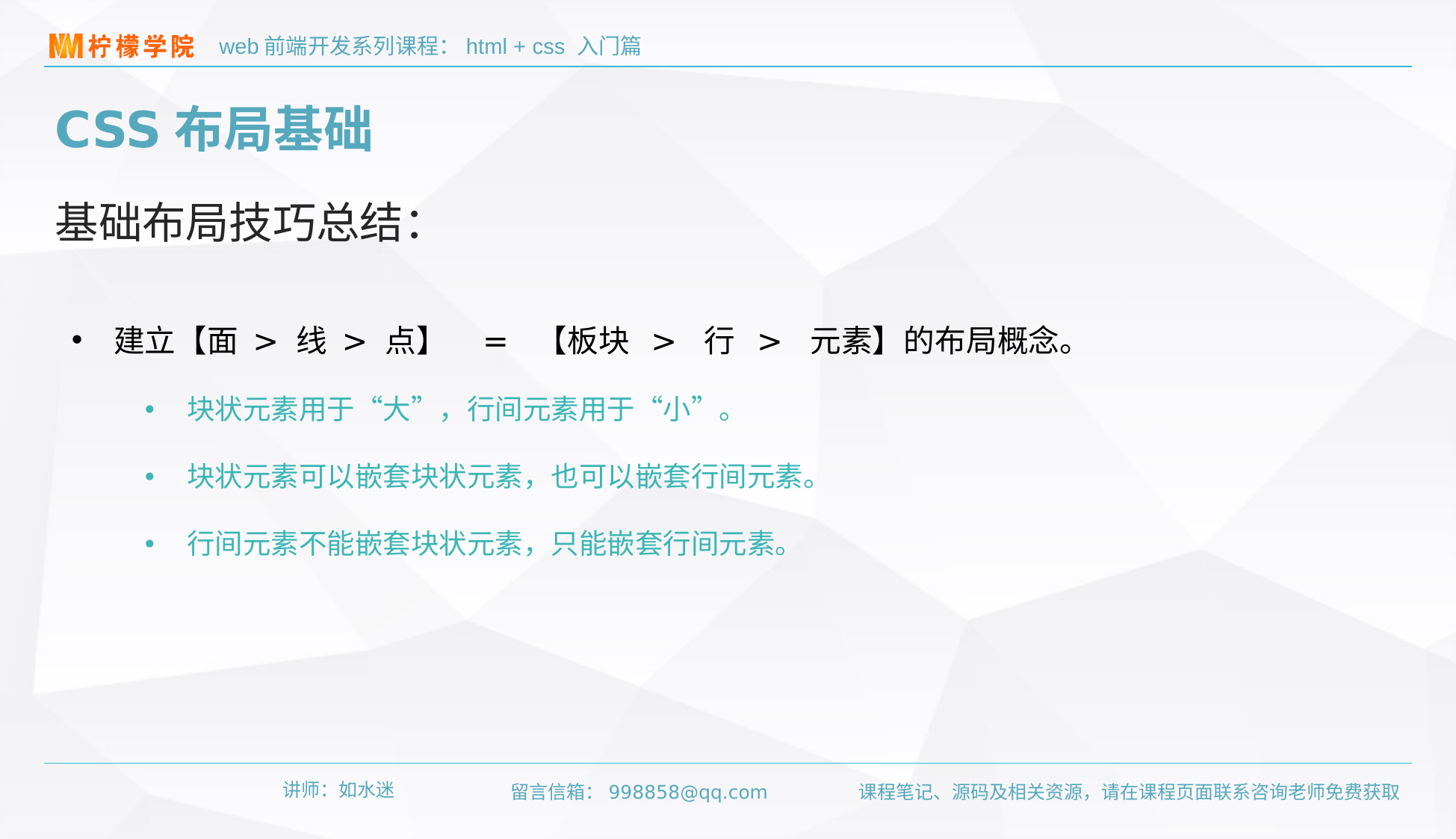

CSS布局基础
基础布局技巧总结：
建立【面 > 线 > 点】    =  【板块  >  行  >  元素】的布局概念。
块状元素用于“大”，行间元素用于“小”。
块状元素可以嵌套块状元素，也可以嵌套行间元素。
行间元素不能嵌套块状元素，只能嵌套行间元素。